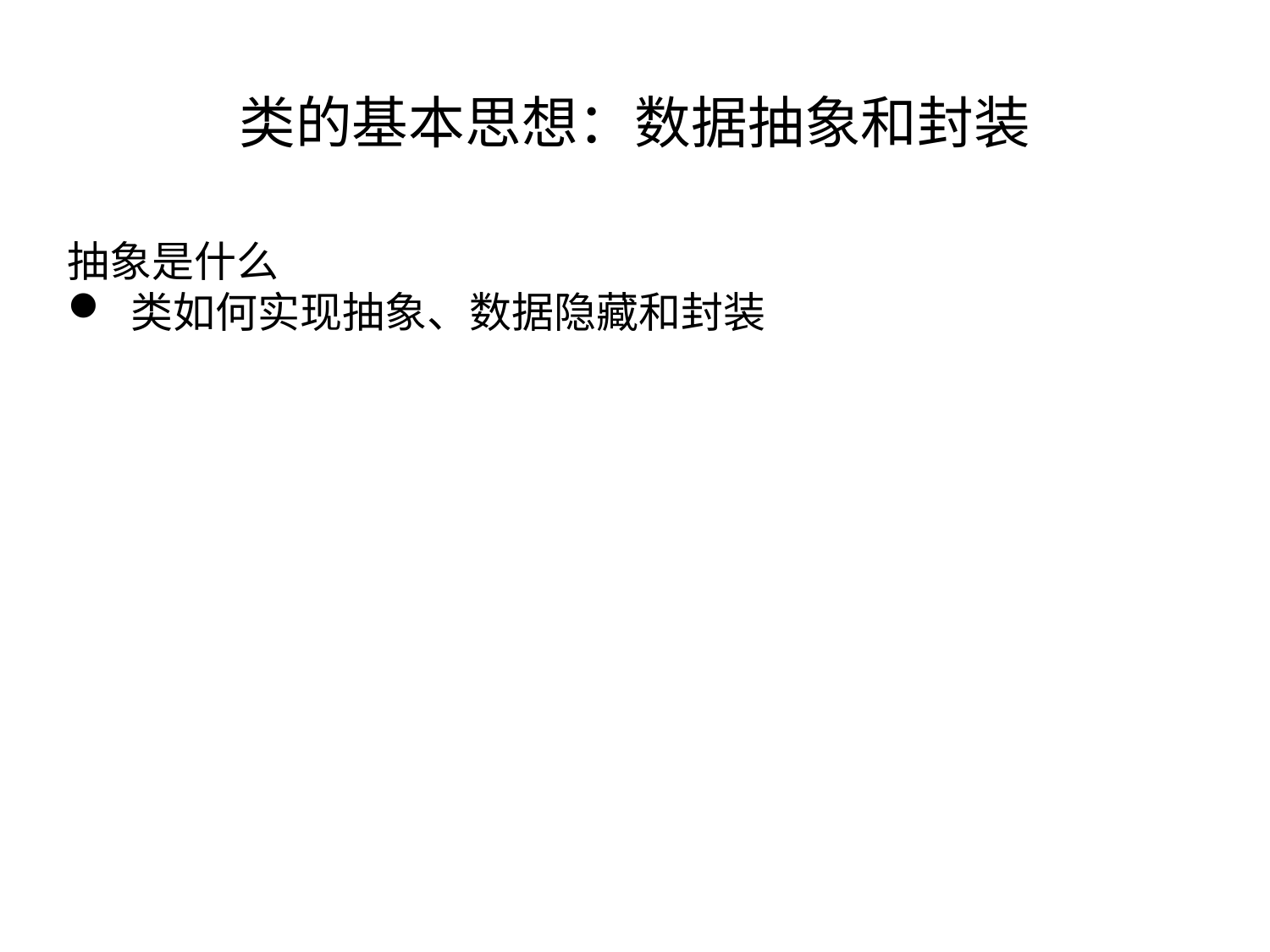

类的基本思想：数据抽象和封装
抽象是什么
类如何实现抽象、数据隐藏和封装